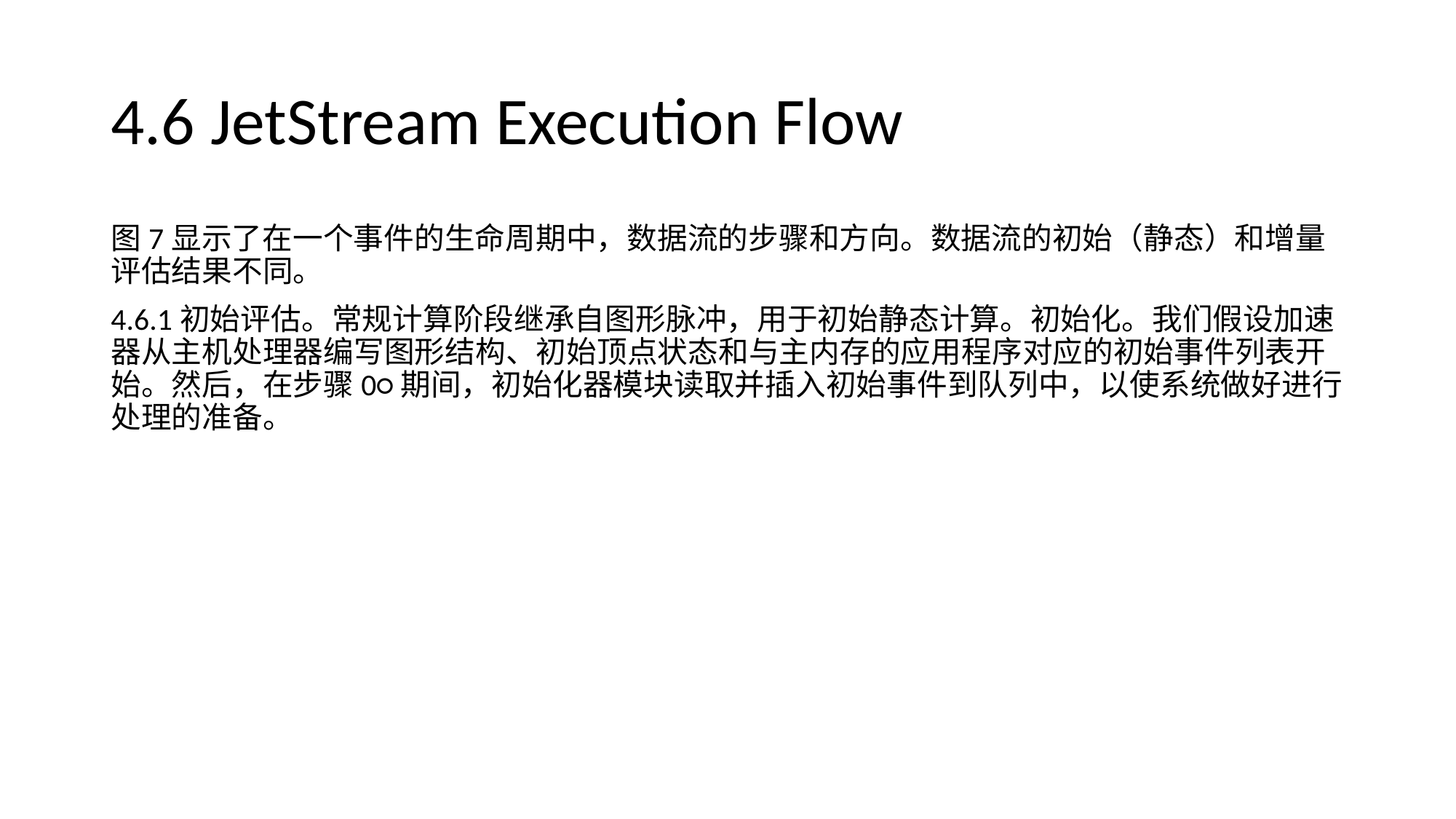

# 4.6 JetStream Execution Flow
图7显示了在一个事件的生命周期中，数据流的步骤和方向。数据流的初始（静态）和增量评估结果不同。
4.6.1初始评估。常规计算阶段继承自图形脉冲，用于初始静态计算。初始化。我们假设加速器从主机处理器编写图形结构、初始顶点状态和与主内存的应用程序对应的初始事件列表开始。然后，在步骤0○期间，初始化器模块读取并插入初始事件到队列中，以使系统做好进行处理的准备。